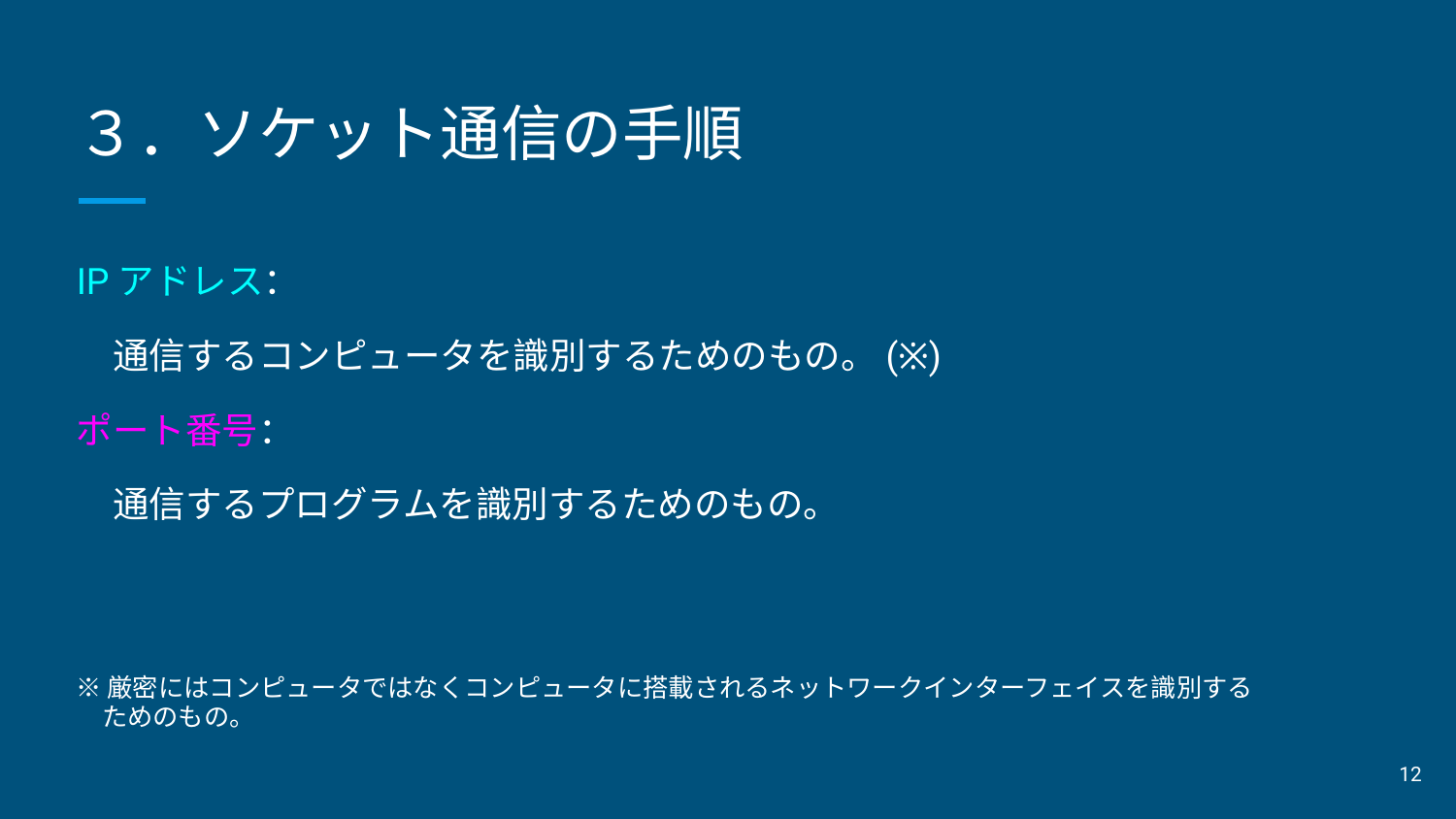

# ３．ソケット通信の手順
IPアドレス：
　通信するコンピュータを識別するためのもの。(※)
ポート番号：
　通信するプログラムを識別するためのもの。
※厳密にはコンピュータではなくコンピュータに搭載されるネットワークインターフェイスを識別する
　ためのもの。
12